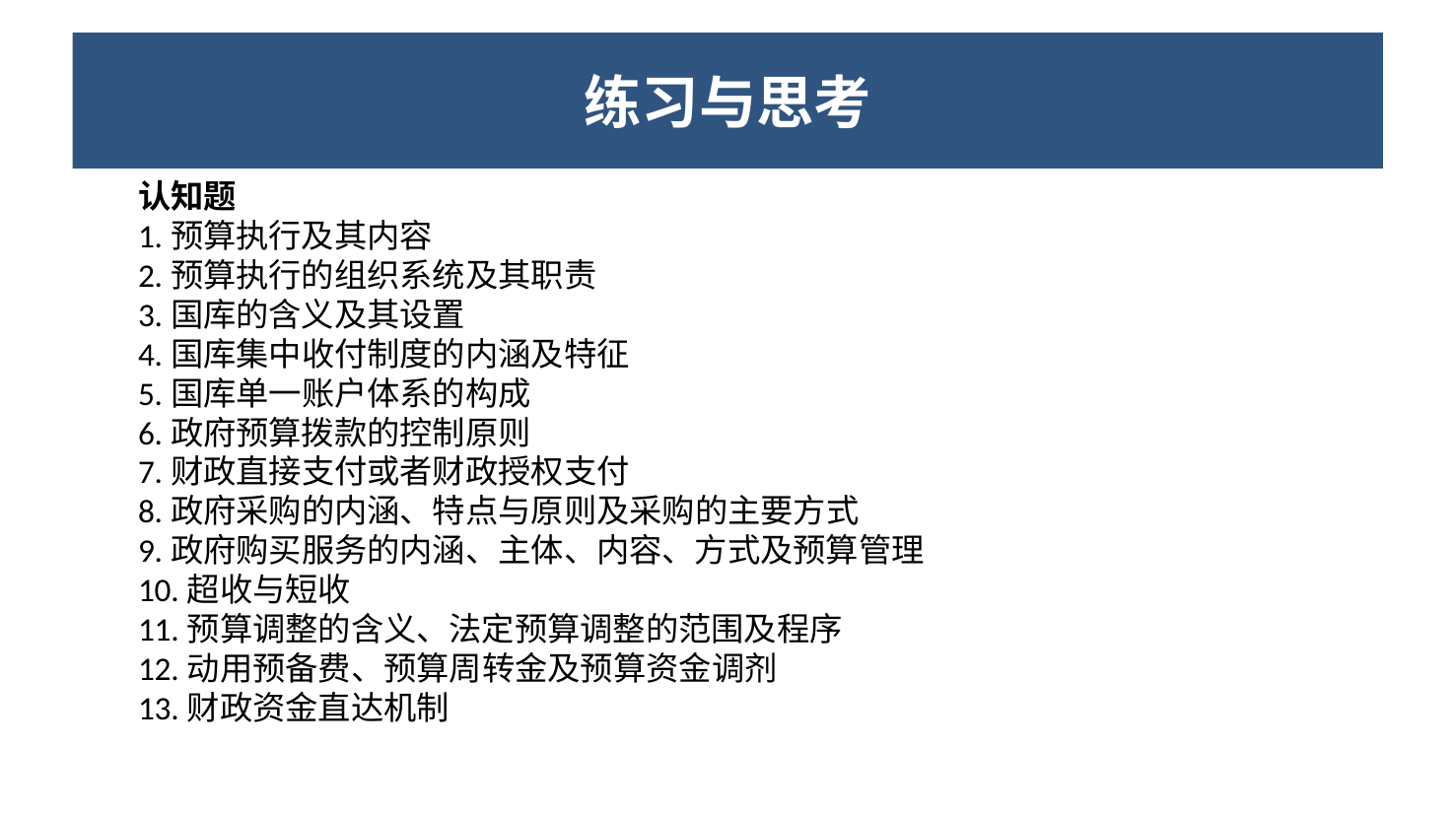

练习与思考
# 练习与思考

认知题
1.预算执行及其内容
2.预算执行的组织系统及其职责
3.国库的含义及其设置
4.国库集中收付制度的内涵及特征
5.国库单一账户体系的构成
6.政府预算拨款的控制原则
7.财政直接支付或者财政授权支付
8.政府采购的内涵、特点与原则及采购的主要方式
9.政府购买服务的内涵、主体、内容、方式及预算管理
10.超收与短收
11.预算调整的含义、法定预算调整的范围及程序
12.动用预备费、预算周转金及预算资金调剂
13.财政资金直达机制